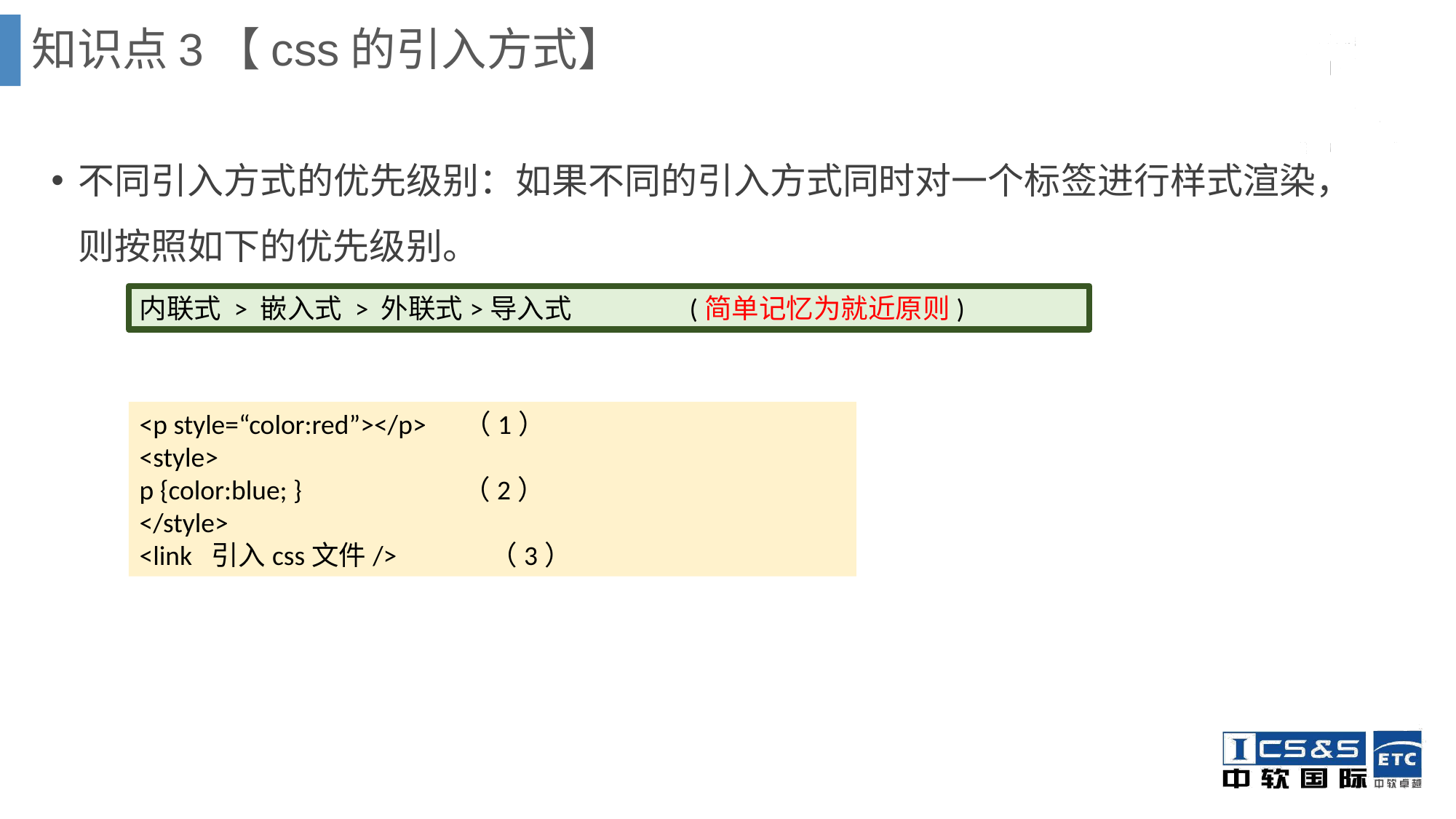

知识点3【css的引入方式】
不同引入方式的优先级别：如果不同的引入方式同时对一个标签进行样式渲染，则按照如下的优先级别。

内联式 > 嵌入式 > 外联式>导入式                  (简单记忆为就近原则)
<p style=“color:red”></p>     （1）
<style>
p {color:blue; }                         （2）
</style>
<link  引入css文件/>              （3）